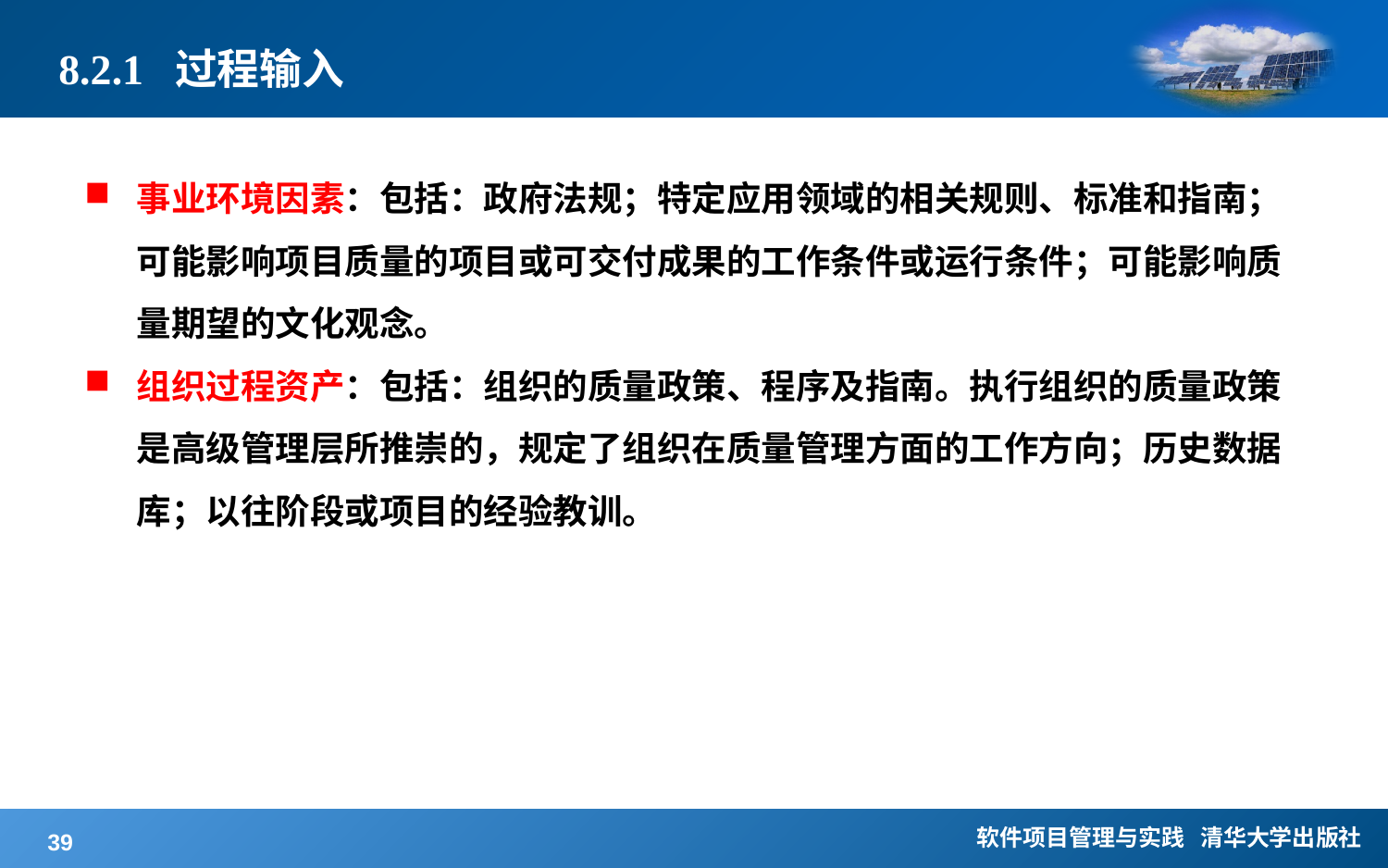

# 8.2.1  过程输入
事业环境因素：包括：政府法规；特定应用领域的相关规则、标准和指南；可能影响项目质量的项目或可交付成果的工作条件或运行条件；可能影响质量期望的文化观念。
组织过程资产：包括：组织的质量政策、程序及指南。执行组织的质量政策是高级管理层所推崇的，规定了组织在质量管理方面的工作方向；历史数据库；以往阶段或项目的经验教训。